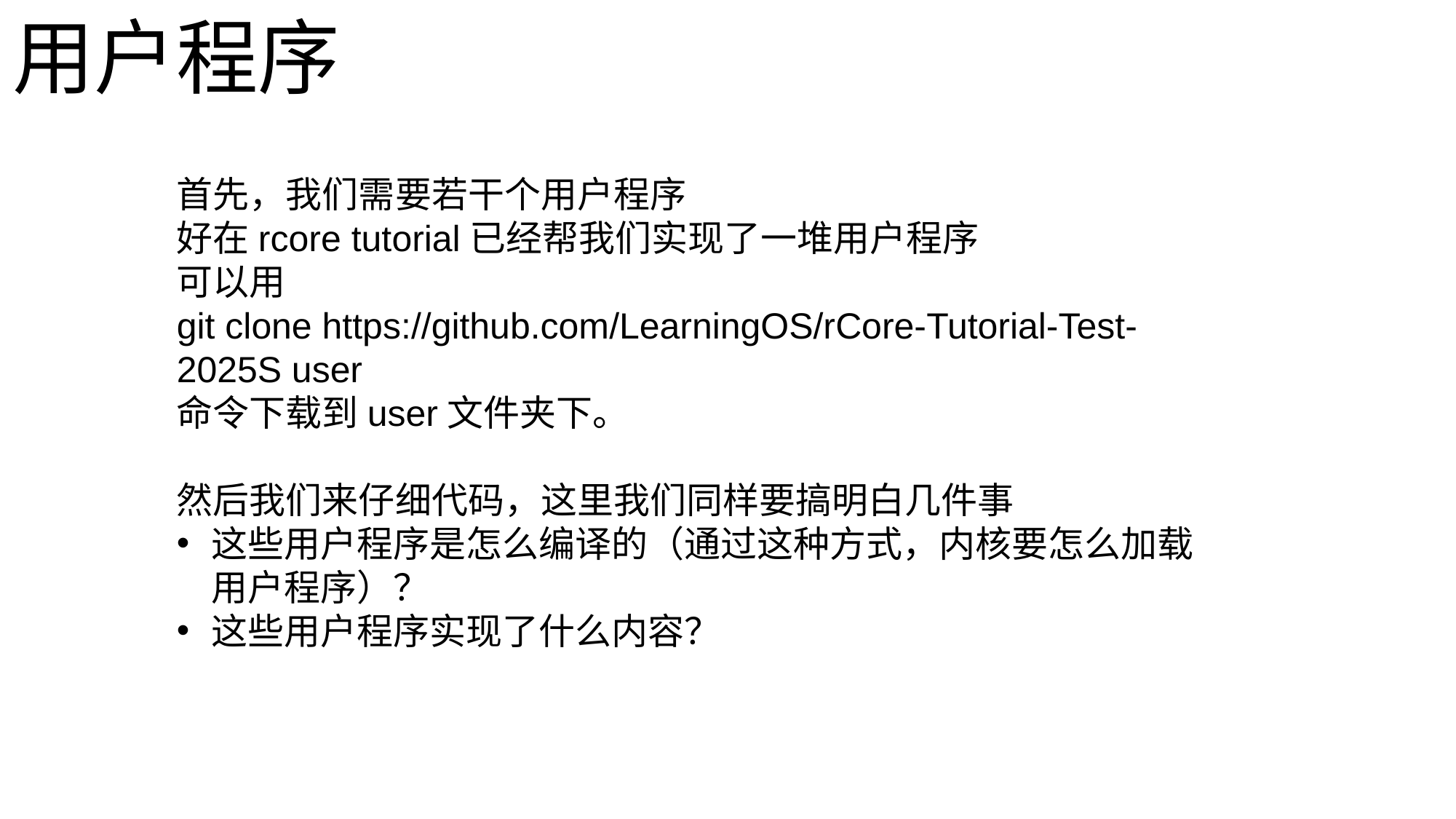

用户程序
首先，我们需要若干个用户程序
好在rcore tutorial已经帮我们实现了一堆用户程序
可以用
git clone https://github.com/LearningOS/rCore-Tutorial-Test-2025S user
命令下载到user文件夹下。

然后我们来仔细代码，这里我们同样要搞明白几件事
这些用户程序是怎么编译的（通过这种方式，内核要怎么加载用户程序）？
这些用户程序实现了什么内容？